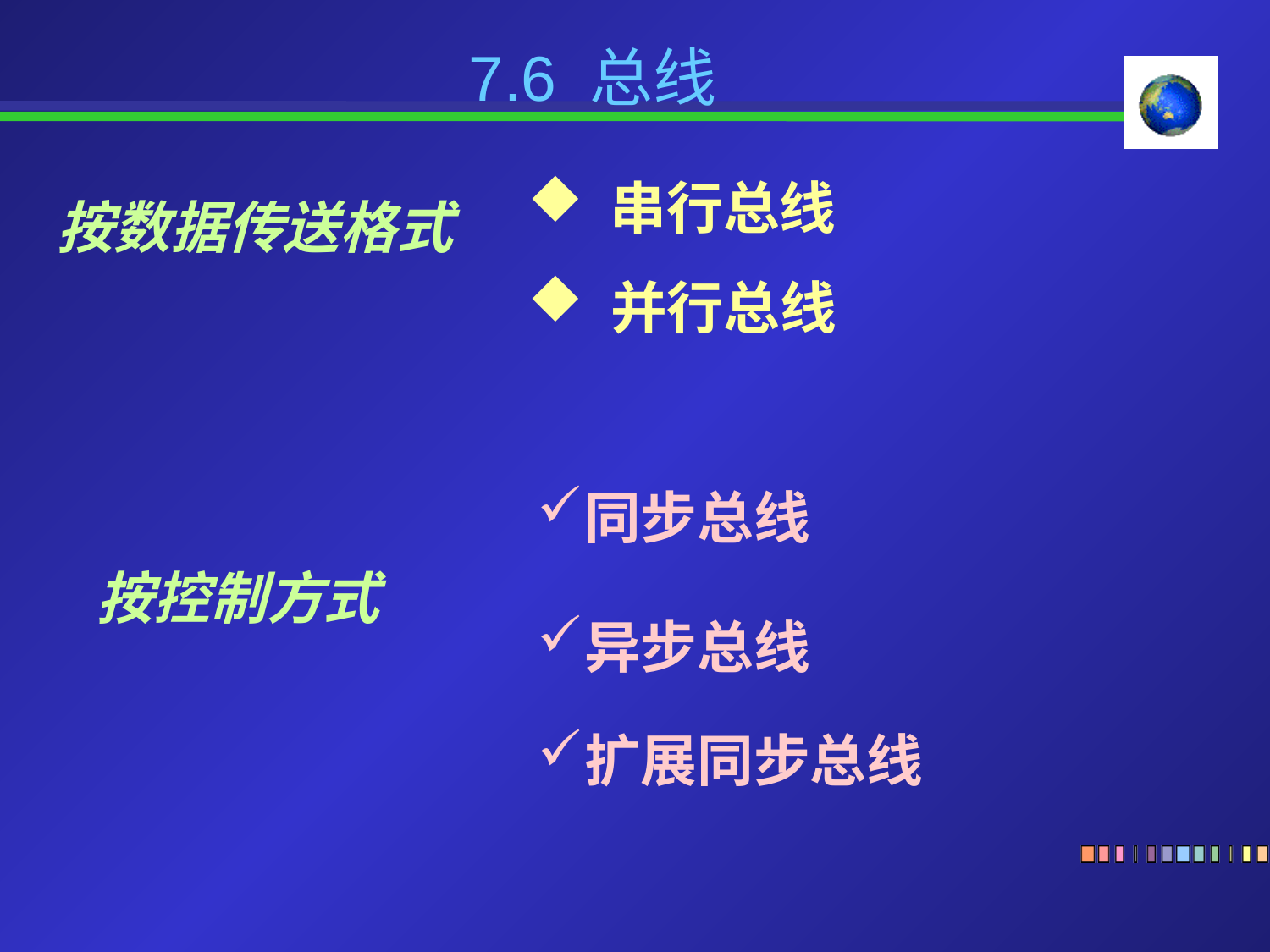

7.6 总线
 串行总线
 并行总线
按数据传送格式
同步总线
按控制方式
异步总线
扩展同步总线
98